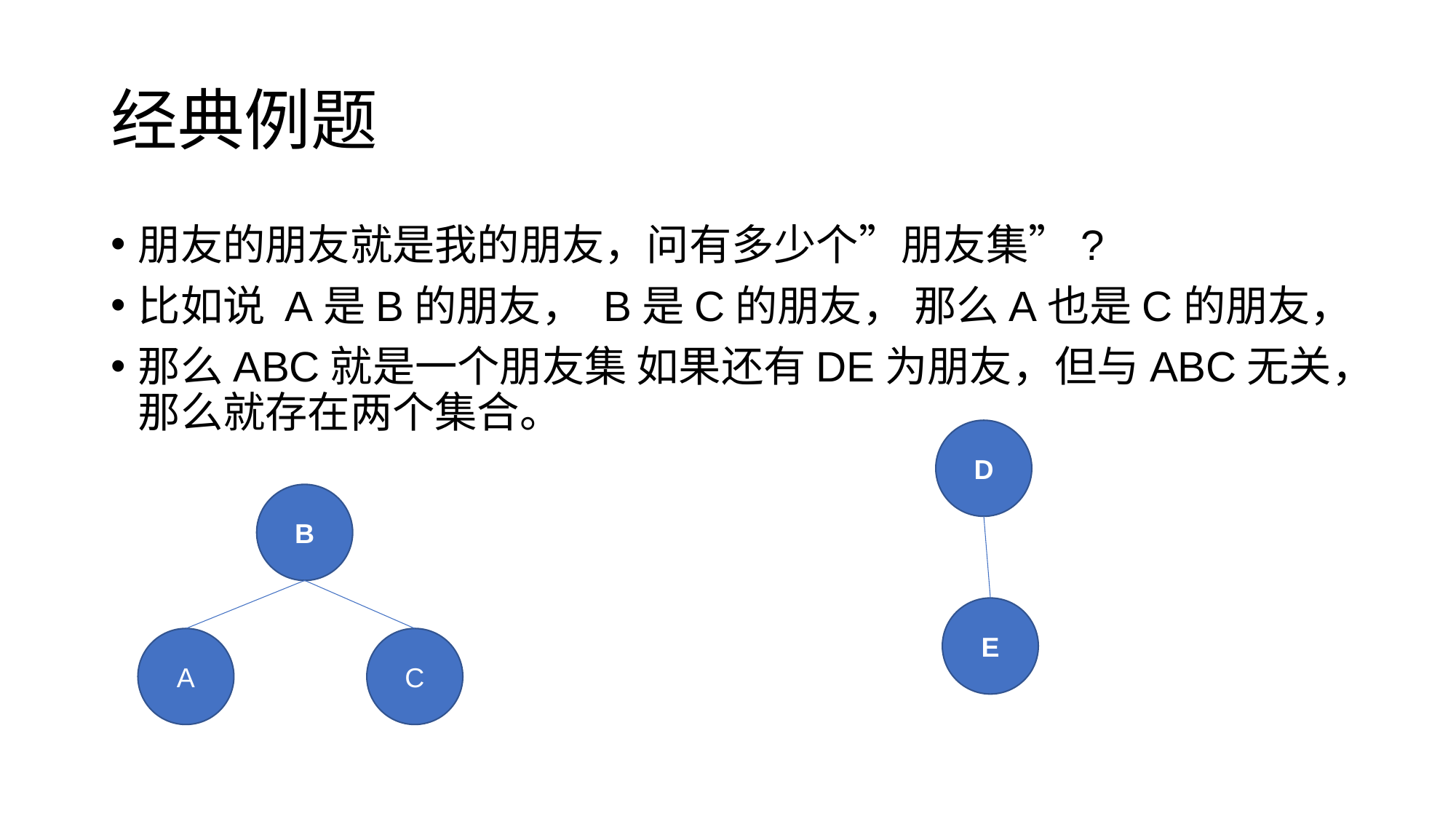

# 经典例题
朋友的朋友就是我的朋友，问有多少个”朋友集”?
比如说 A是B的朋友， B是C的朋友， 那么A也是C的朋友，
那么ABC就是一个朋友集 如果还有DE为朋友，但与ABC无关，那么就存在两个集合。
D
B
E
A
C